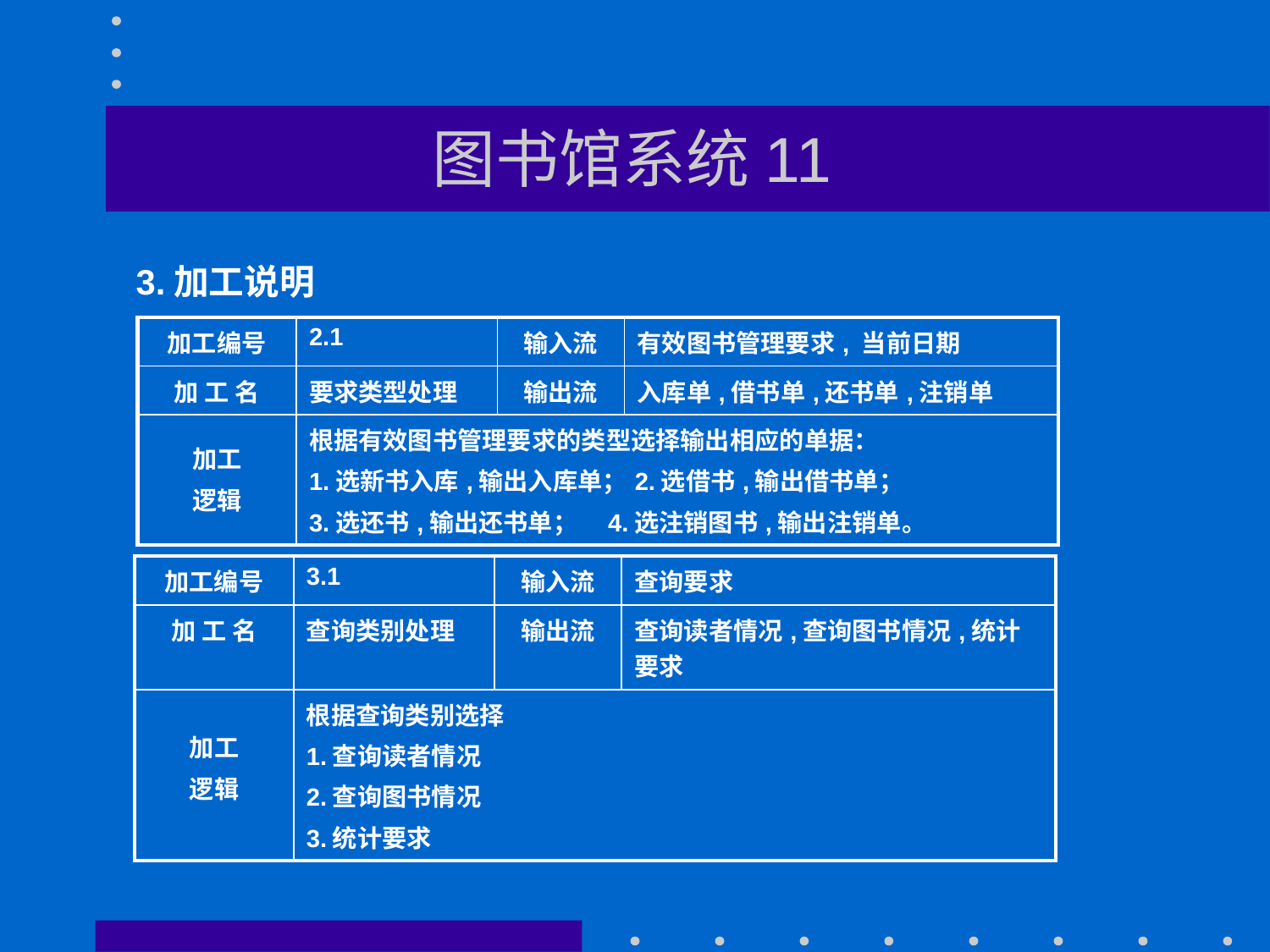

# 图书馆系统11
3.加工说明
| 加工编号 | 2.1 | 输入流 | 有效图书管理要求, 当前日期 |
| --- | --- | --- | --- |
| 加 工 名 | 要求类型处理 | 输出流 | 入库单,借书单,还书单,注销单 |
| 加工 逻辑 | 根据有效图书管理要求的类型选择输出相应的单据： 1.选新书入库,输出入库单；2.选借书,输出借书单； 3.选还书,输出还书单； 4.选注销图书,输出注销单。 |  |  |
| 加工编号 | 3.1 | 输入流 | 查询要求 |
| --- | --- | --- | --- |
| 加 工 名 | 查询类别处理 | 输出流 | 查询读者情况,查询图书情况,统计要求 |
| 加工 逻辑 | 根据查询类别选择 1.查询读者情况 2.查询图书情况 3.统计要求 |  |  |

95